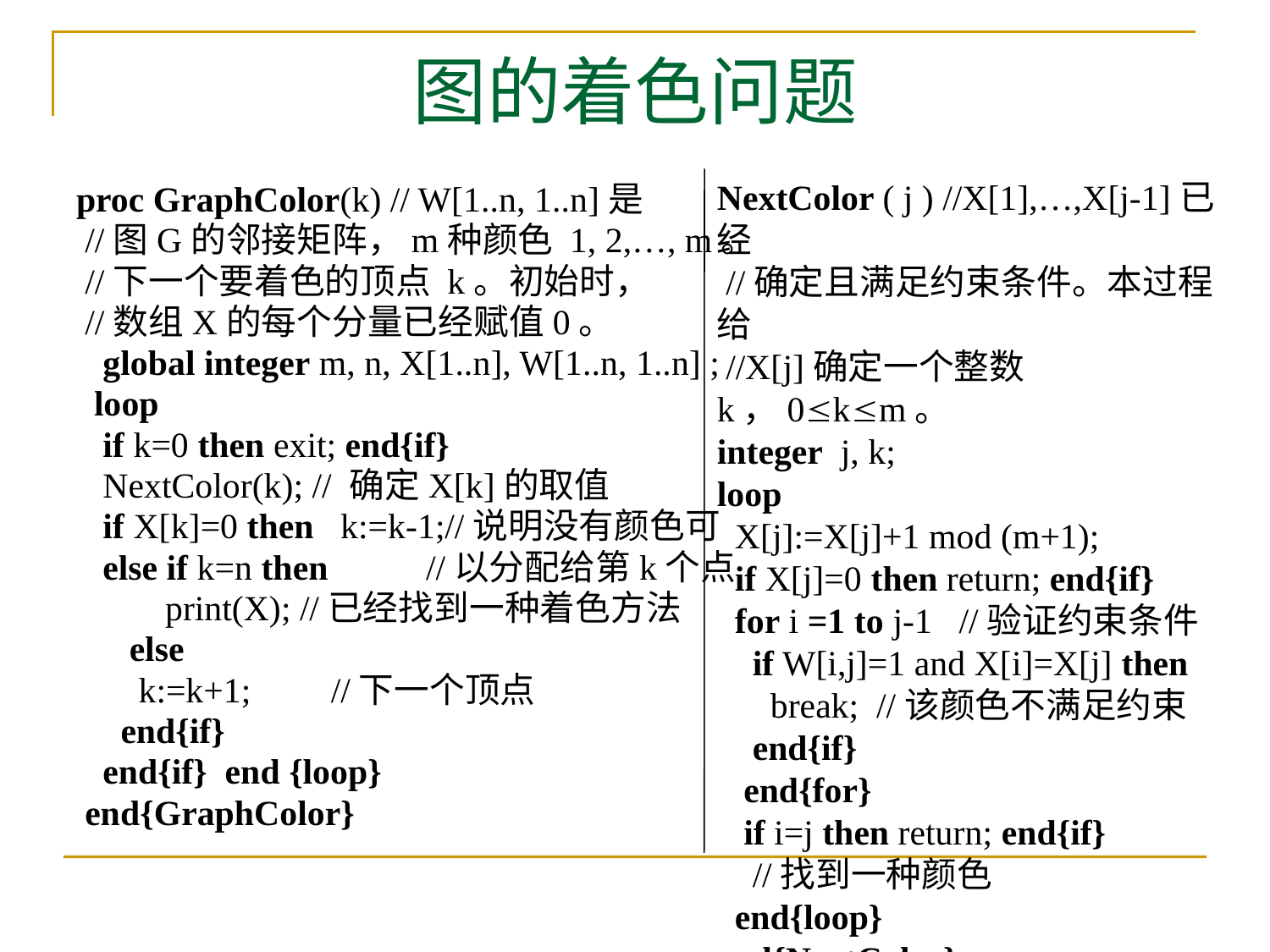

# 图的着色问题
NextColor ( j ) //X[1],…,X[j-1]已经
 //确定且满足约束条件。本过程给
 //X[j]确定一个整数k，0≤k≤m。
integer  j, k;
loop
  X[j]:=X[j]+1 mod (m+1);
  if X[j]=0 then return; end{if}
  for i =1 to j-1   //验证约束条件
    if W[i,j]=1 and X[i]=X[j] then
      break;  //该颜色不满足约束
    end{if}
   end{for}
   if i=j then return; end{if}
    //找到一种颜色
  end{loop}
end{NextColor}
proc GraphColor(k) // W[1..n, 1..n]是
 //图G的邻接矩阵，m种颜色 1, 2,…, m。
 //下一个要着色的顶点 k。初始时，
 //数组X的每个分量已经赋值0。
   global integer m, n, X[1..n], W[1..n, 1..n] ;
  loop
   if k=0 then exit; end{if}
   NextColor(k); // 确定X[k]的取值
   if X[k]=0 then   k:=k-1;//说明没有颜色可
   else if k=n then           //以分配给第k个点
          print(X); //已经找到一种着色方法
      else
       k:=k+1;         //下一个顶点
     end{if}
   end{if}  end {loop}
 end{GraphColor}